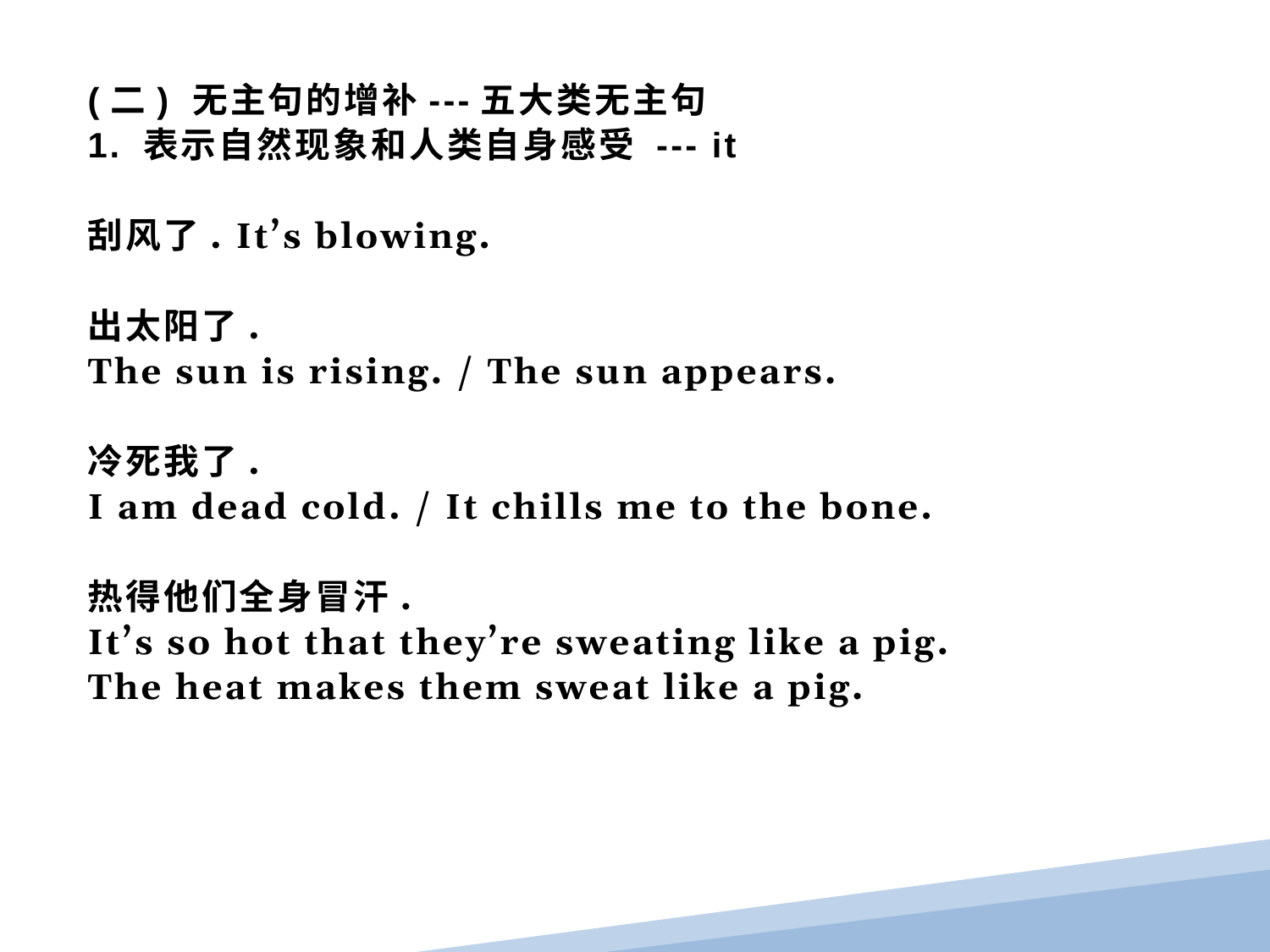

(二) 无主句的增补---五大类无主句
1. 表示自然现象和人类自身感受 --- it

刮风了. It’s blowing.

出太阳了.
The sun is rising. / The sun appears.

冷死我了.
I am dead cold. / It chills me to the bone.

热得他们全身冒汗.
It’s so hot that they’re sweating like a pig.
The heat makes them sweat like a pig.